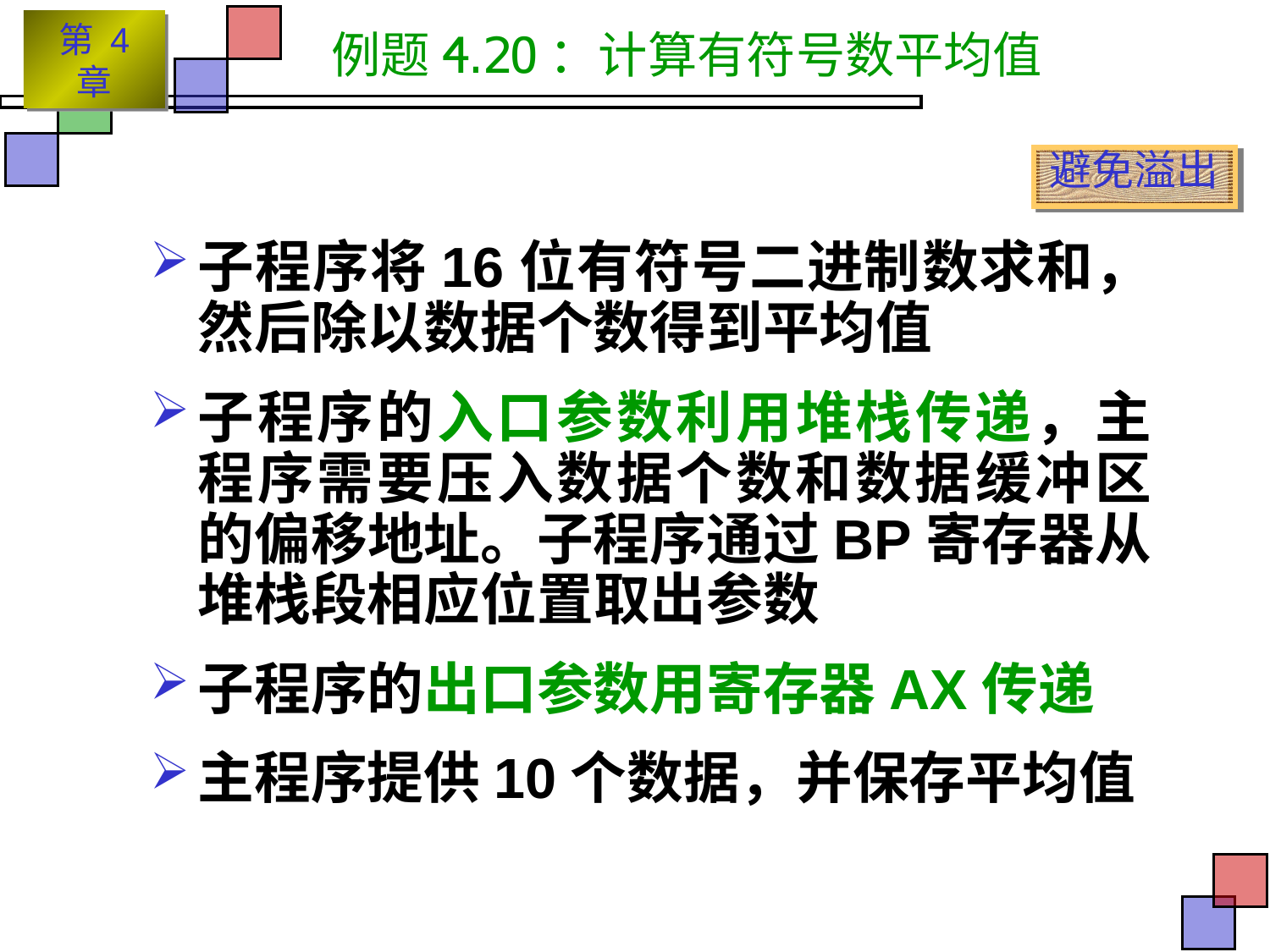

# 例题4.20：计算有符号数平均值
避免溢出
子程序将16位有符号二进制数求和，然后除以数据个数得到平均值
子程序的入口参数利用堆栈传递，主程序需要压入数据个数和数据缓冲区的偏移地址。子程序通过BP寄存器从堆栈段相应位置取出参数
子程序的出口参数用寄存器AX传递
主程序提供10个数据，并保存平均值